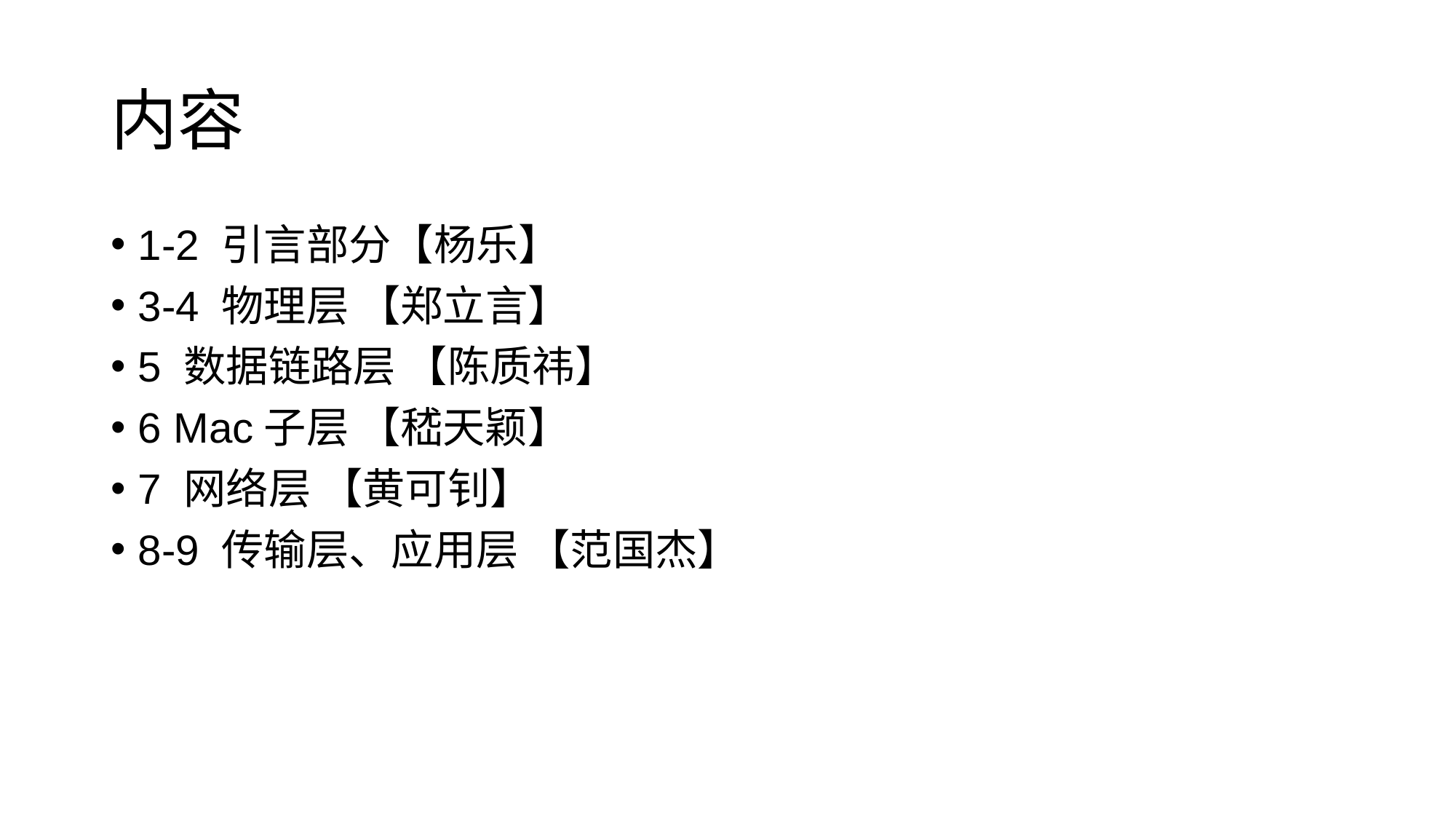

# 内容
1-2 引言部分【杨乐】
3-4 物理层 【郑立言】
5 数据链路层 【陈质祎】
6 Mac子层 【嵇天颖】
7 网络层 【黄可钊】
8-9 传输层、应用层 【范国杰】